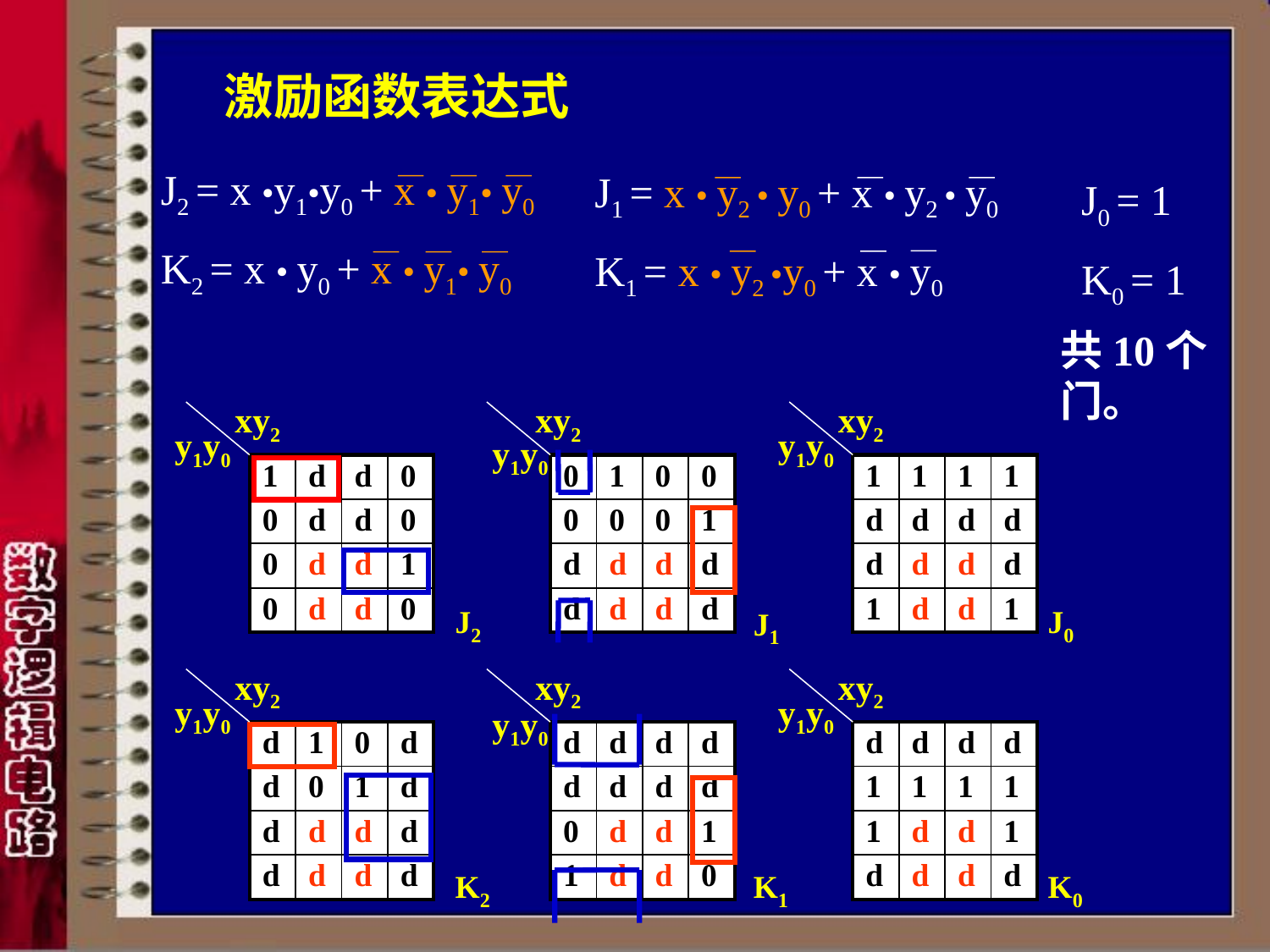

# 激励函数表达式
J2 = x •y1•y0 + x • y1• y0
K2 = x • y0 + x • y1• y0
J1 = x • y2 • y0 + x • y2 • y0
K1 = x • y2 •y0 + x • y0
J0 = 1
K0 = 1

共10个门。
xy2

y1y0
xy2

y1y0
xy2

y1y0
J2
xy2

y1y0
K2
xy2

y1y0
J1
xy2

y1y0
K1

| 1 | d | d | 0 |
| --- | --- | --- | --- |
| 0 | d | d | 0 |
| 0 | d | d | 1 |
| 0 | d | d | 0 |
| 0 | 1 | 0 | 0 |
| --- | --- | --- | --- |
| 0 | 0 | 0 | 1 |
| d | d | d | d |
| d | d | d | d |
| 1 | 1 | 1 | 1 |
| --- | --- | --- | --- |
| d | d | d | d |
| d | d | d | d |
| 1 | d | d | 1 |

J0
K0

| d | 1 | 0 | d |
| --- | --- | --- | --- |
| d | 0 | 1 | d |
| d | d | d | d |
| d | d | d | d |
| d | d | d | d |
| --- | --- | --- | --- |
| d | d | d | d |
| 0 | d | d | 1 |
| 1 | d | d | 0 |
| d | d | d | d |
| --- | --- | --- | --- |
| 1 | 1 | 1 | 1 |
| 1 | d | d | 1 |
| d | d | d | d |